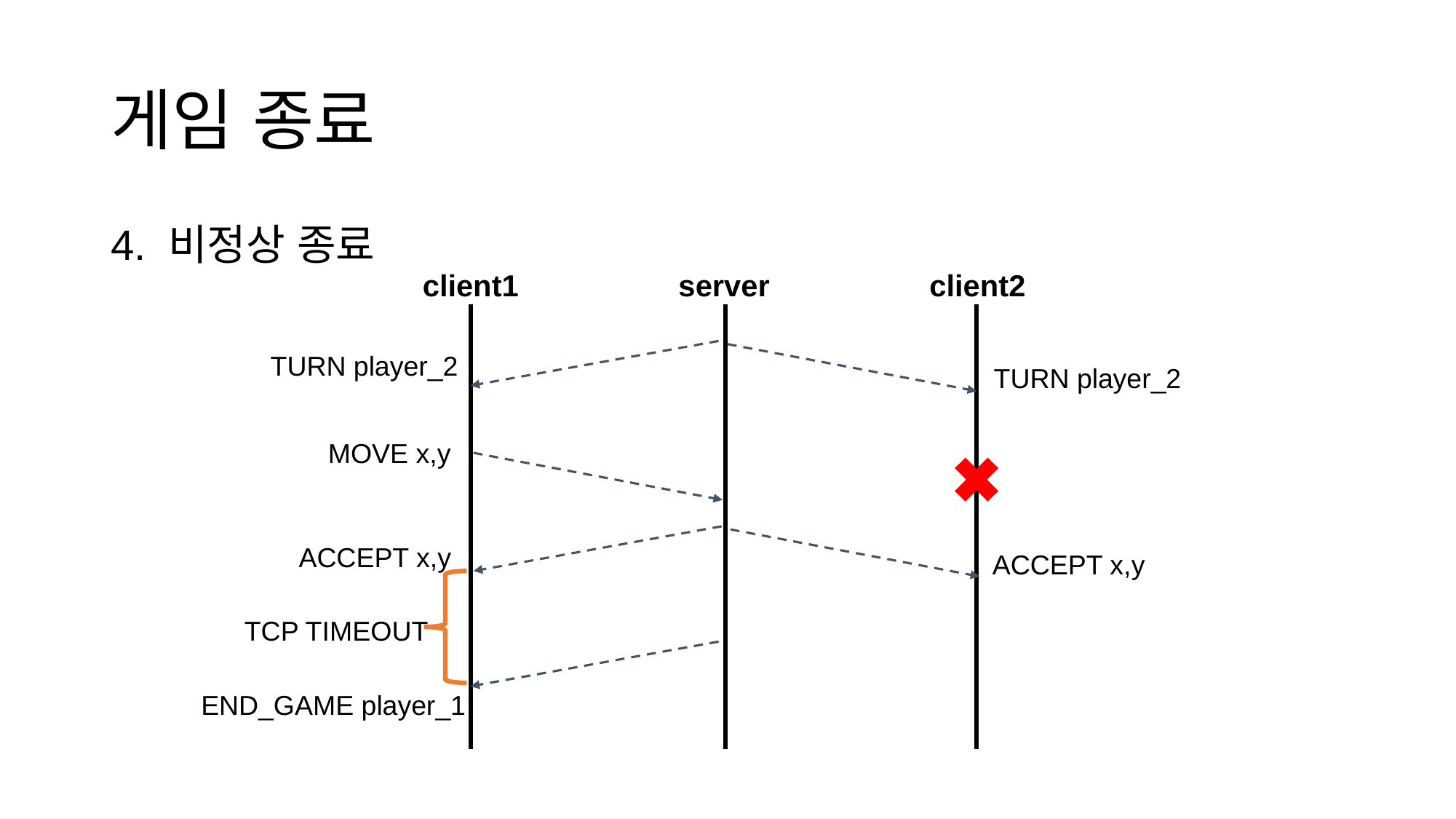

# 게임 종료
4. 비정상 종료
client1
server
client2
TURN player_2
TURN player_2
MOVE x,y

ACCEPT x,y
ACCEPT x,y

TCP TIMEOUT
END_GAME player_1